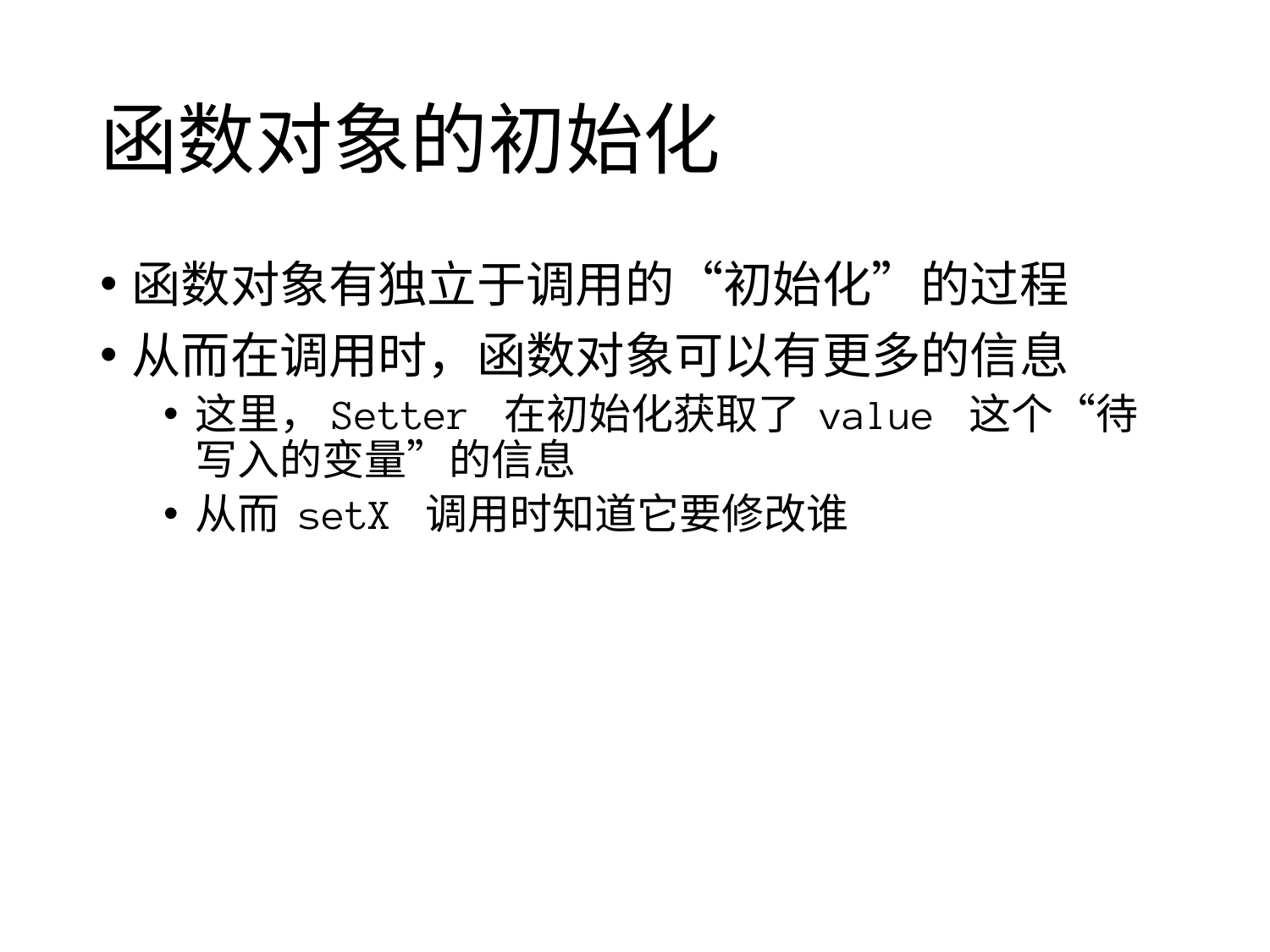

# 函数对象的初始化
函数对象有独立于调用的“初始化”的过程
从而在调用时，函数对象可以有更多的信息
这里，Setter 在初始化获取了 value 这个“待写入的变量”的信息
从而 setX 调用时知道它要修改谁